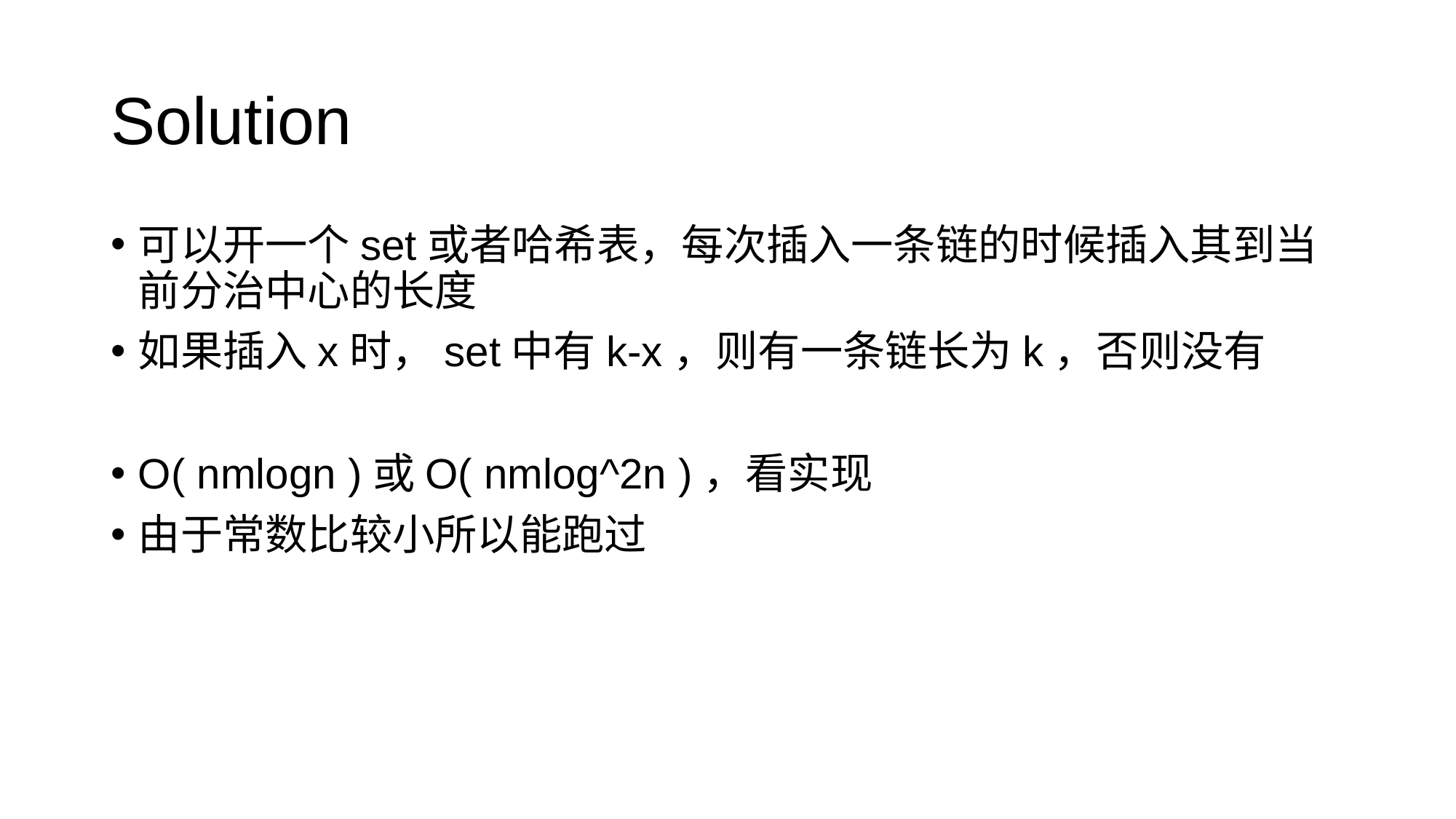

# Solution
可以开一个set或者哈希表，每次插入一条链的时候插入其到当前分治中心的长度
如果插入x时，set中有k-x，则有一条链长为k，否则没有

O( nmlogn )或O( nmlog^2n )，看实现
由于常数比较小所以能跑过